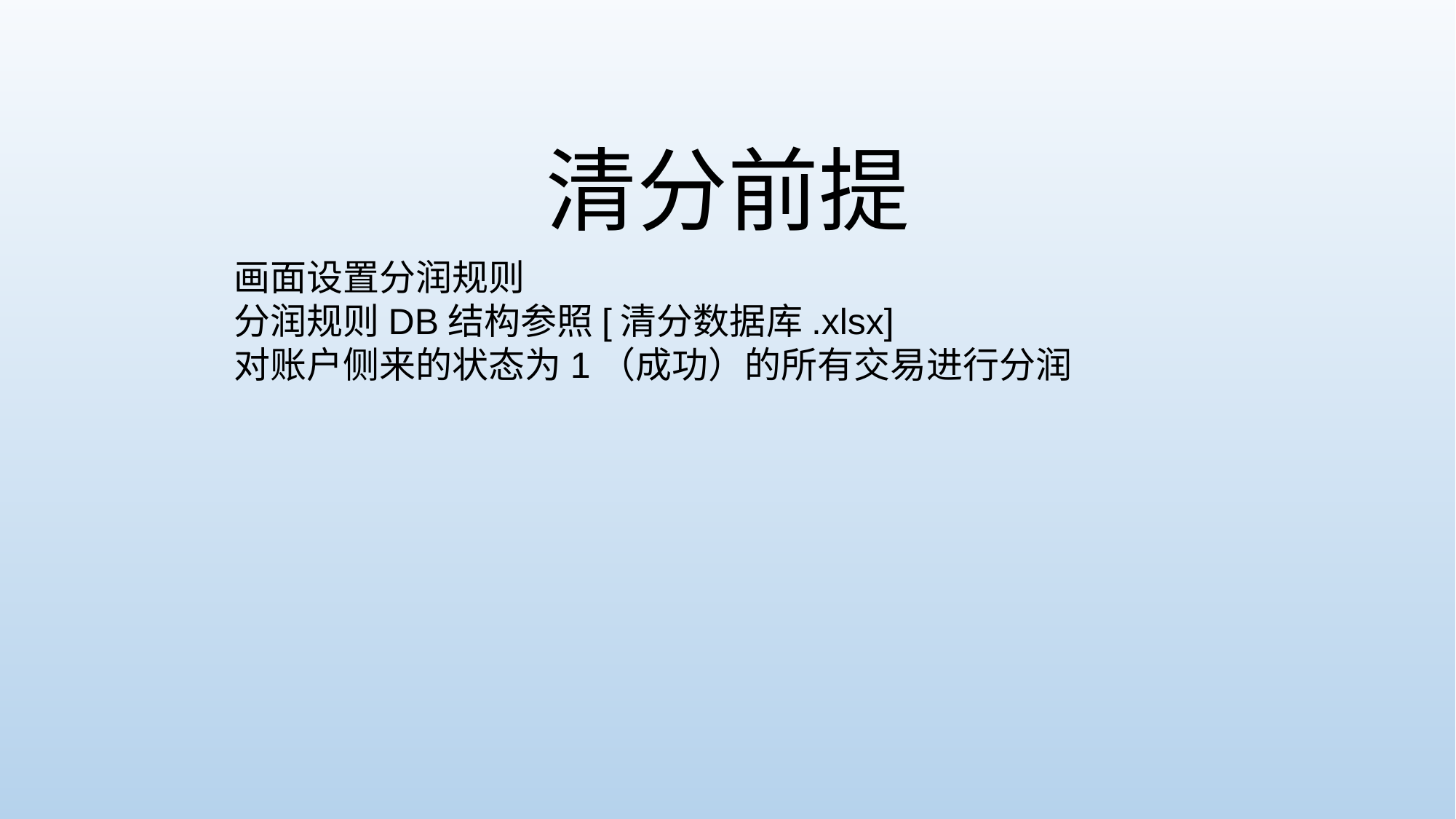

# 清分前提
    画面设置分润规则
    分润规则DB结构参照[清分数据库.xlsx]
    对账户侧来的状态为1（成功）的所有交易进行分润